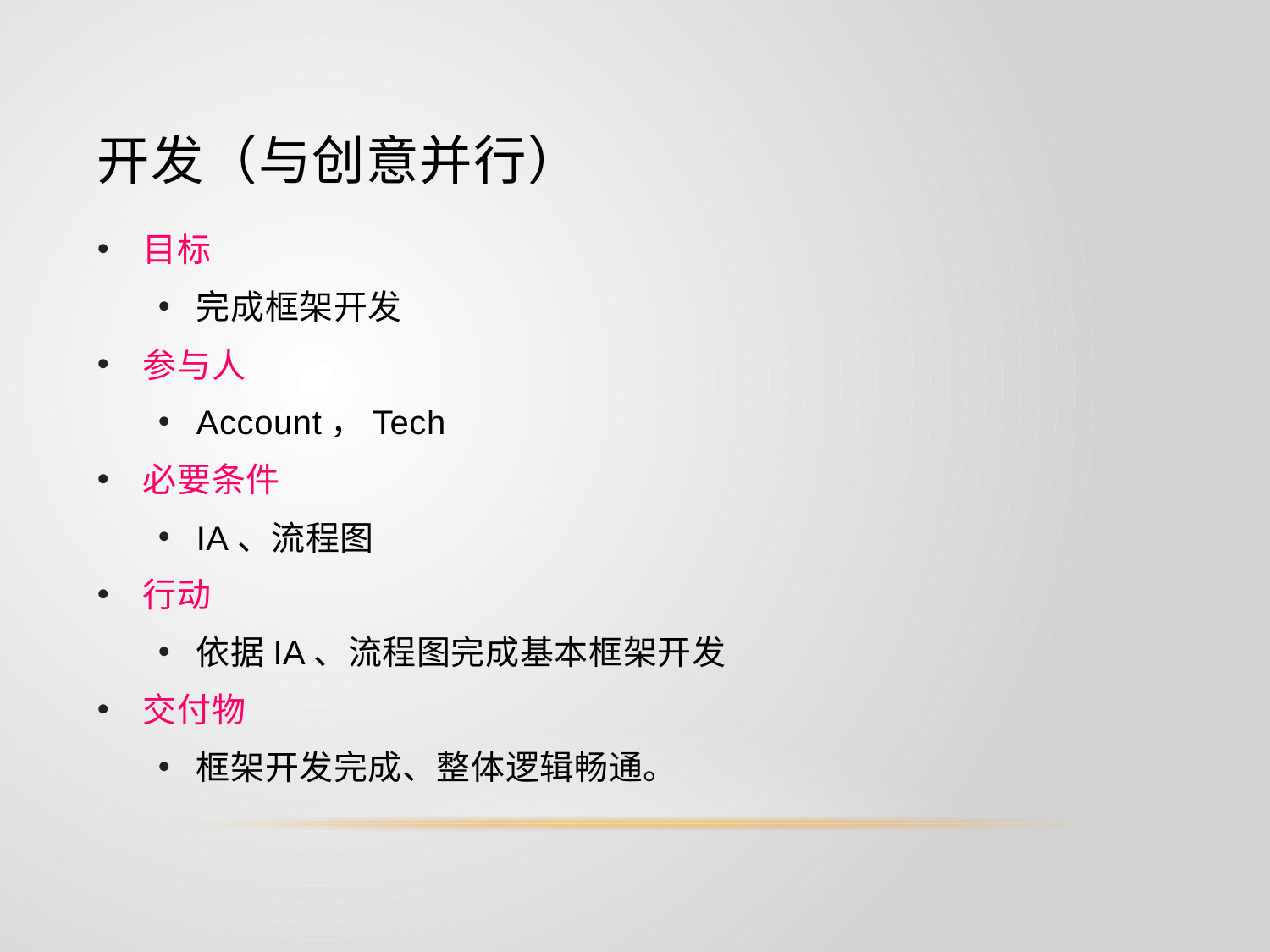

# 开发（与创意并行）
目标
完成框架开发
参与人
Account，Tech
必要条件
IA、流程图
行动
依据IA、流程图完成基本框架开发
交付物
框架开发完成、整体逻辑畅通。